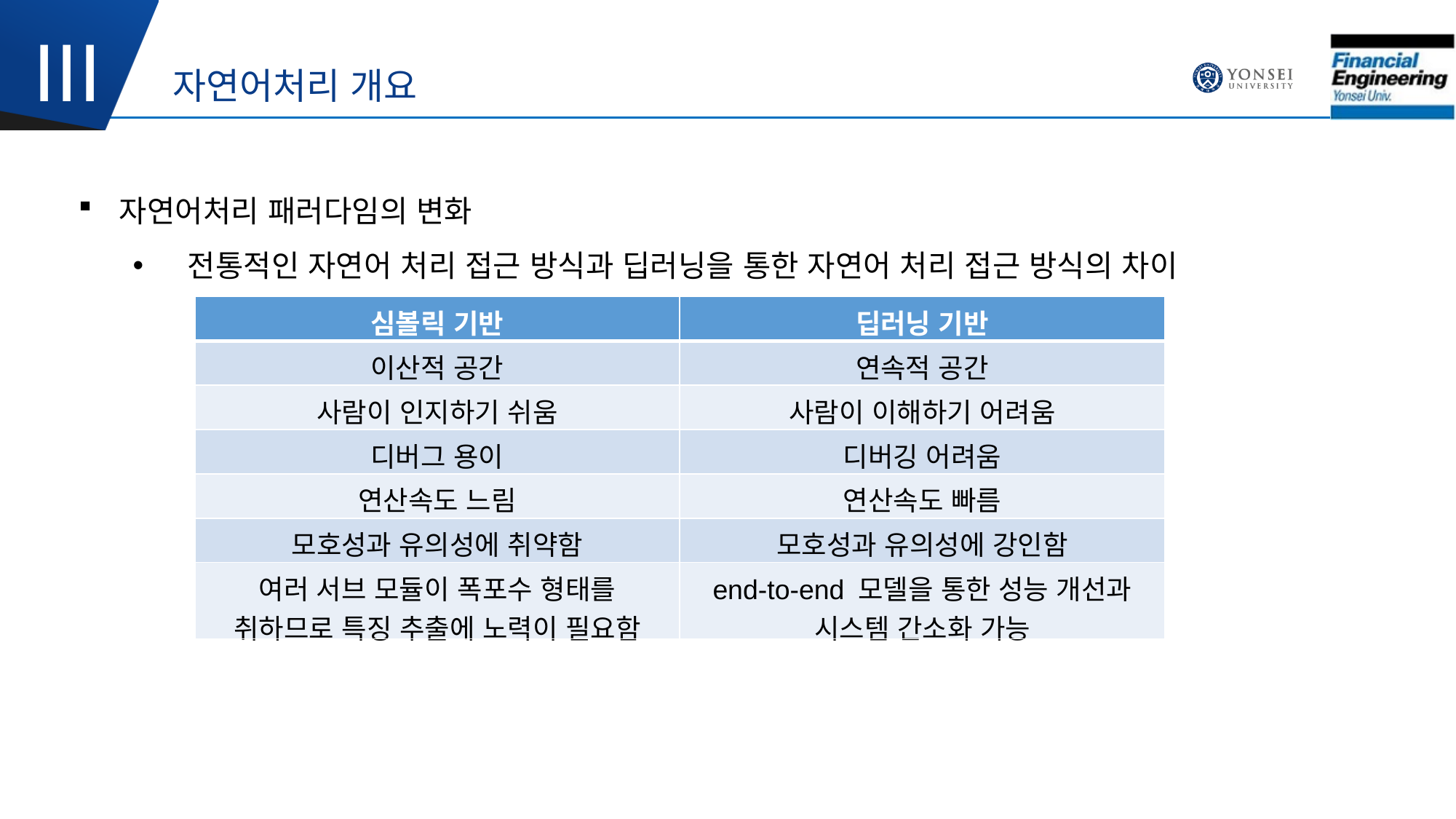

III

자연어처리 개요
자연어처리 패러다임의 변화
전통적인 자연어 처리 접근 방식과 딥러닝을 통한 자연어 처리 접근 방식의 차이

| 심볼릭 기반 | 딥러닝 기반 |
| --- | --- |
| 이산적 공간 | 연속적 공간 |
| 사람이 인지하기 쉬움 | 사람이 이해하기 어려움 |
| 디버그 용이 | 디버깅 어려움 |
| 연산속도 느림 | 연산속도 빠름 |
| 모호성과 유의성에 취약함 | 모호성과 유의성에 강인함 |
| 여러 서브 모듈이 폭포수 형태를 취하므로 특징 추출에 노력이 필요함 | end-to-end 모델을 통한 성능 개선과 시스템 간소화 가능 |